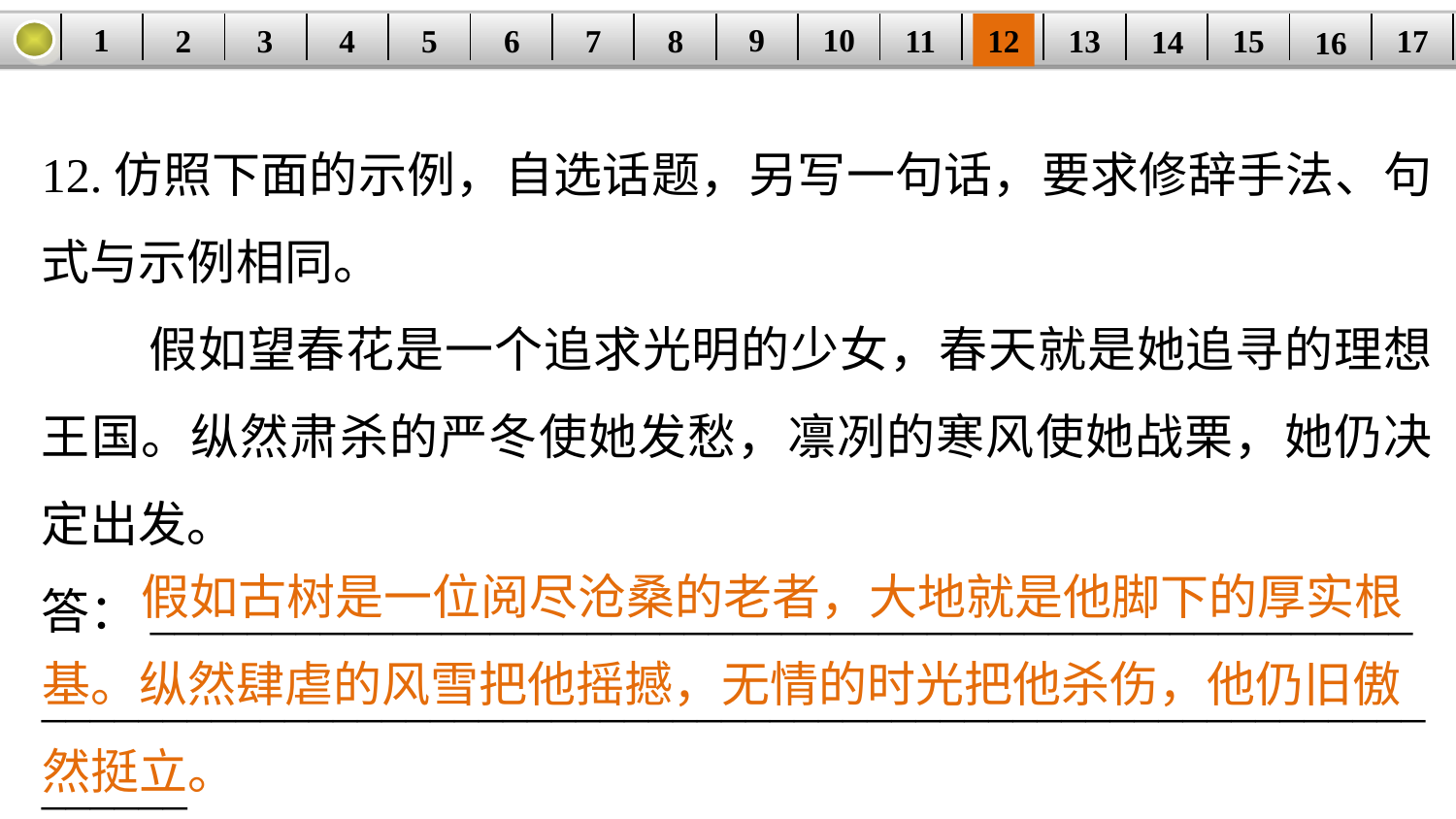

9
10
1
3
4
5
6
8
11
2
17
12
15
|  |  |  |  |  |  |  |  |  |  |  |  |  |  |  |  |  |
| --- | --- | --- | --- | --- | --- | --- | --- | --- | --- | --- | --- | --- | --- | --- | --- | --- |
7
13
14
16

12.仿照下面的示例，自选话题，另写一句话，要求修辞手法、句式与示例相同。
        假如望春花是一个追求光明的少女，春天就是她追寻的理想王国。纵然肃杀的严冬使她发愁，凛冽的寒风使她战栗，她仍决定出发。
答：____________________________________________________
_______________________________________________________________
        假如古树是一位阅尽沧桑的老者，大地就是他脚下的厚实根基。纵然肆虐的风雪把他摇撼，无情的时光把他杀伤，他仍旧傲然挺立。